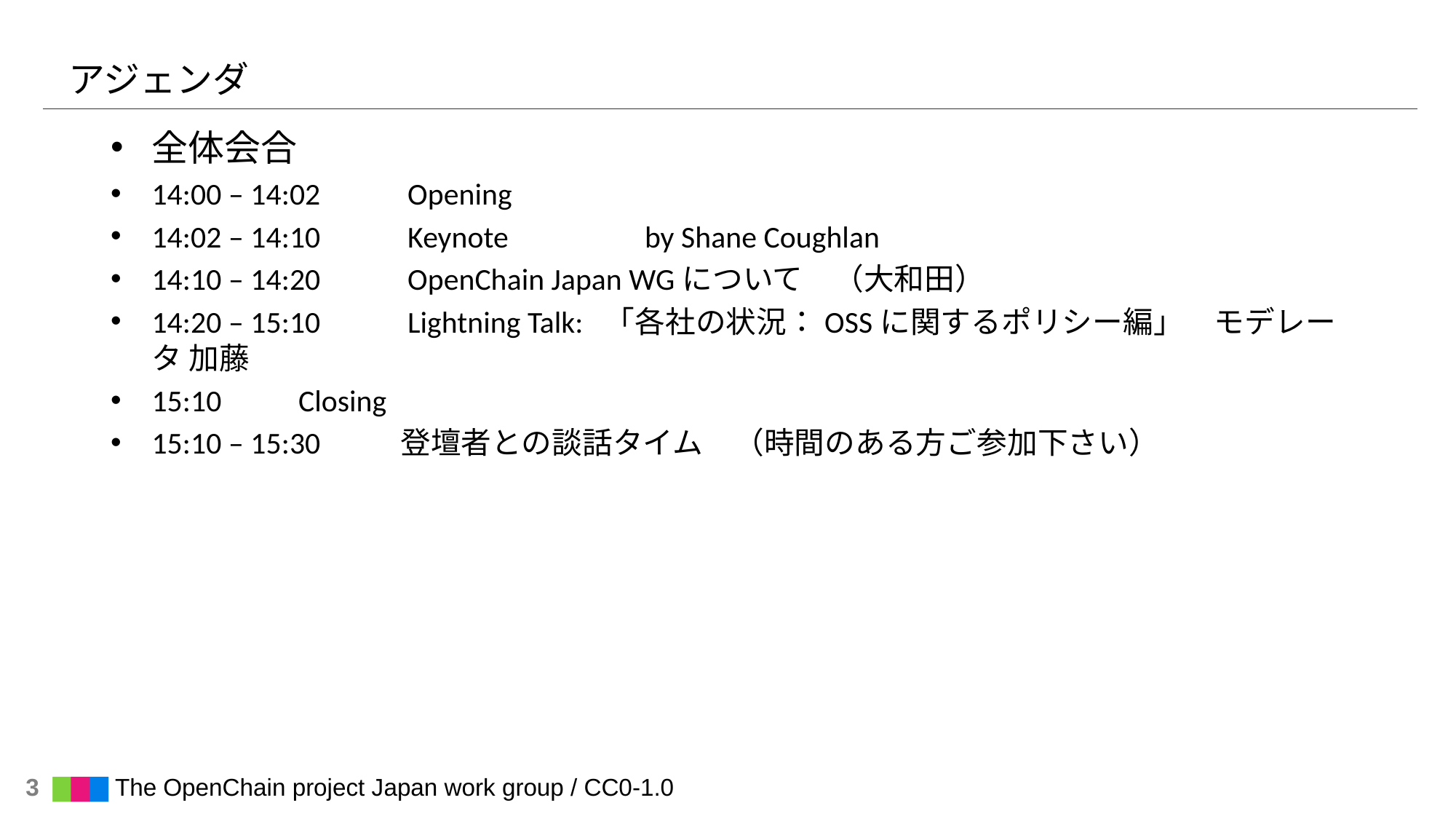

# アジェンダ
全体会合
14:00 – 14:02 	　Opening
14:02 – 14:10 	　Keynote　　　　by Shane Coughlan
14:10 – 14:20 	　OpenChain Japan WGについて　（大和田）
14:20 – 15:10 	　Lightning Talk:  「各社の状況：OSSに関するポリシー編」　モデレータ 加藤
15:10	　Closing
15:10 – 15:30 	　登壇者との談話タイム　（時間のある方ご参加下さい）